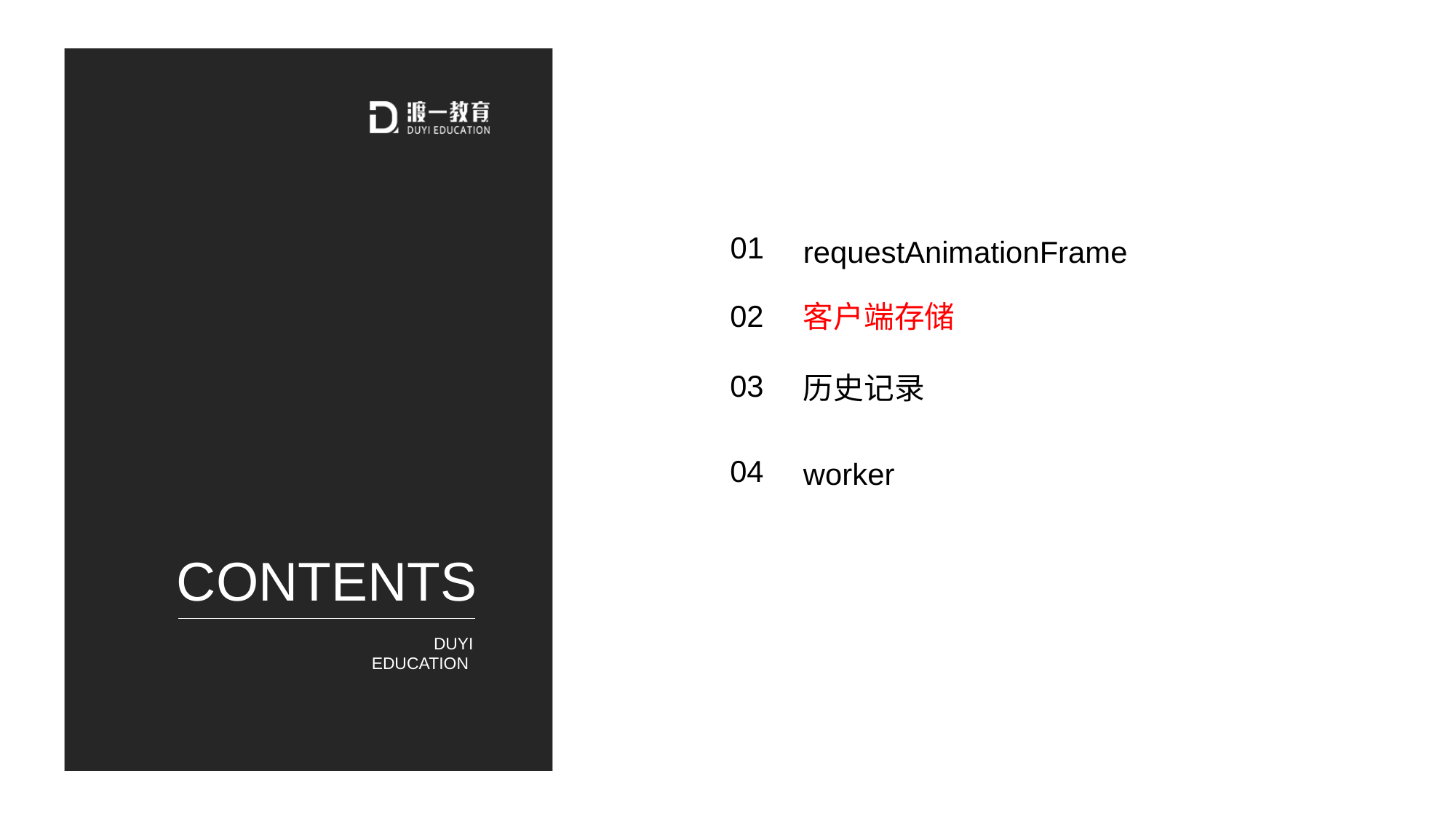

# 01
requestAnimationFrame
客户端存储
02
03
历史记录
04
worker